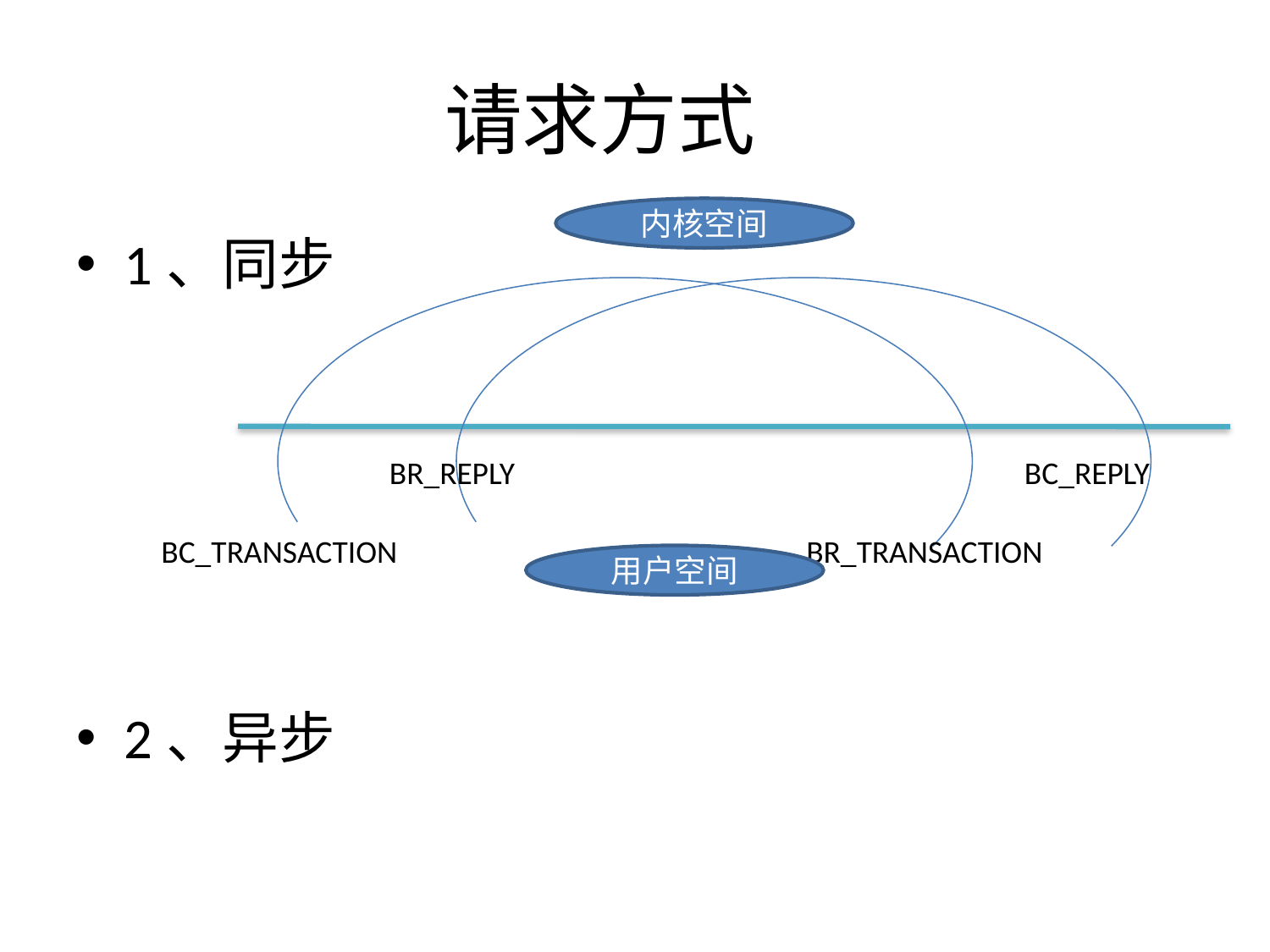

# 请求方式
内核空间
1、同步

2、异步

BR_REPLY
BC_REPLY
BC_TRANSACTION
BR_TRANSACTION
用户空间